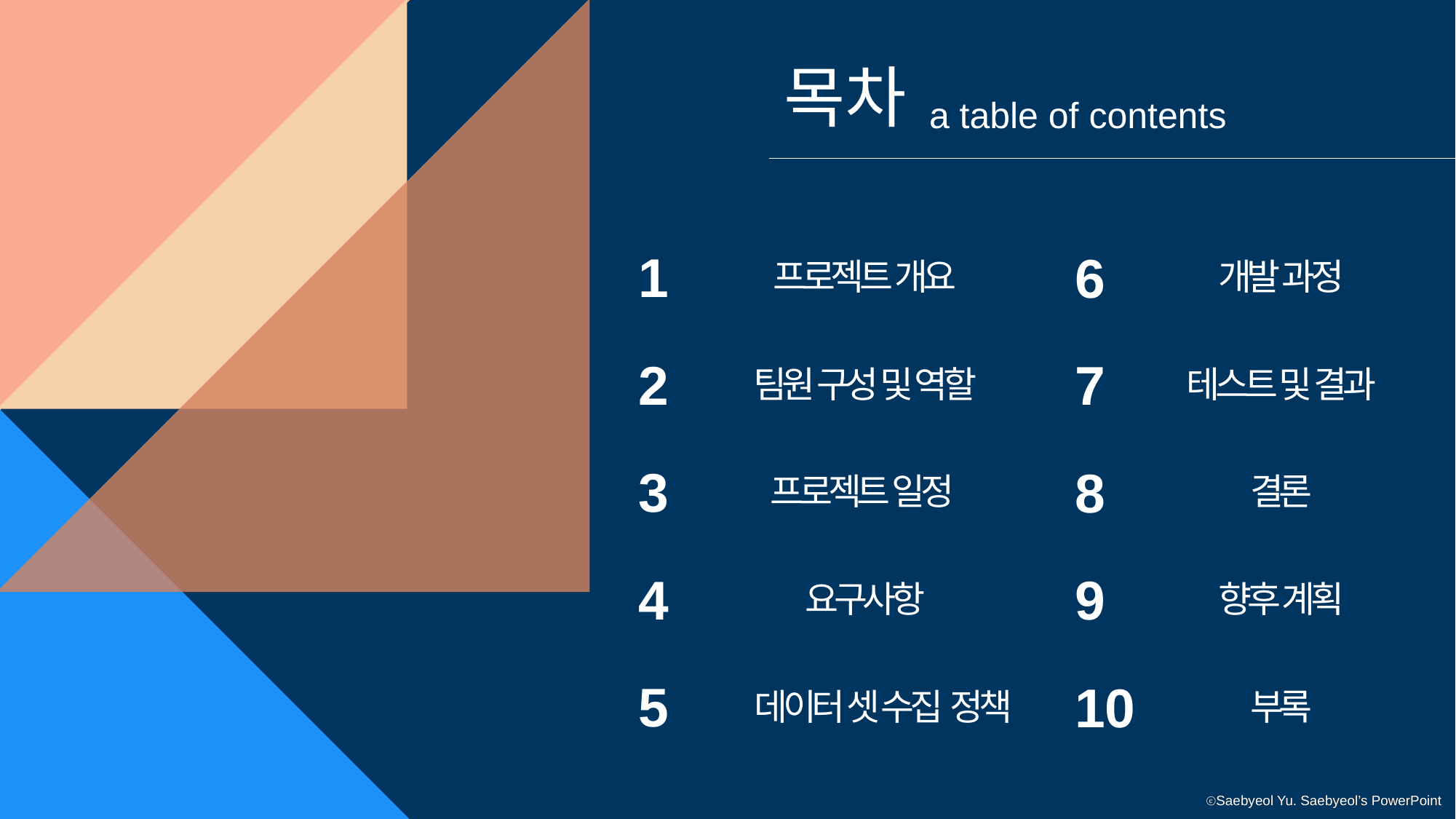

목차
a table of contents
1
6
프로젝트 개요
개발 과정
2
7
팀원 구성 및 역할
테스트 및 결과
3
8
프로젝트 일정
결론
4
9
요구사항
향후 계획
5
10
데이터 셋 수집  정책
부록
ⓒSaebyeol Yu. Saebyeol’s PowerPoint